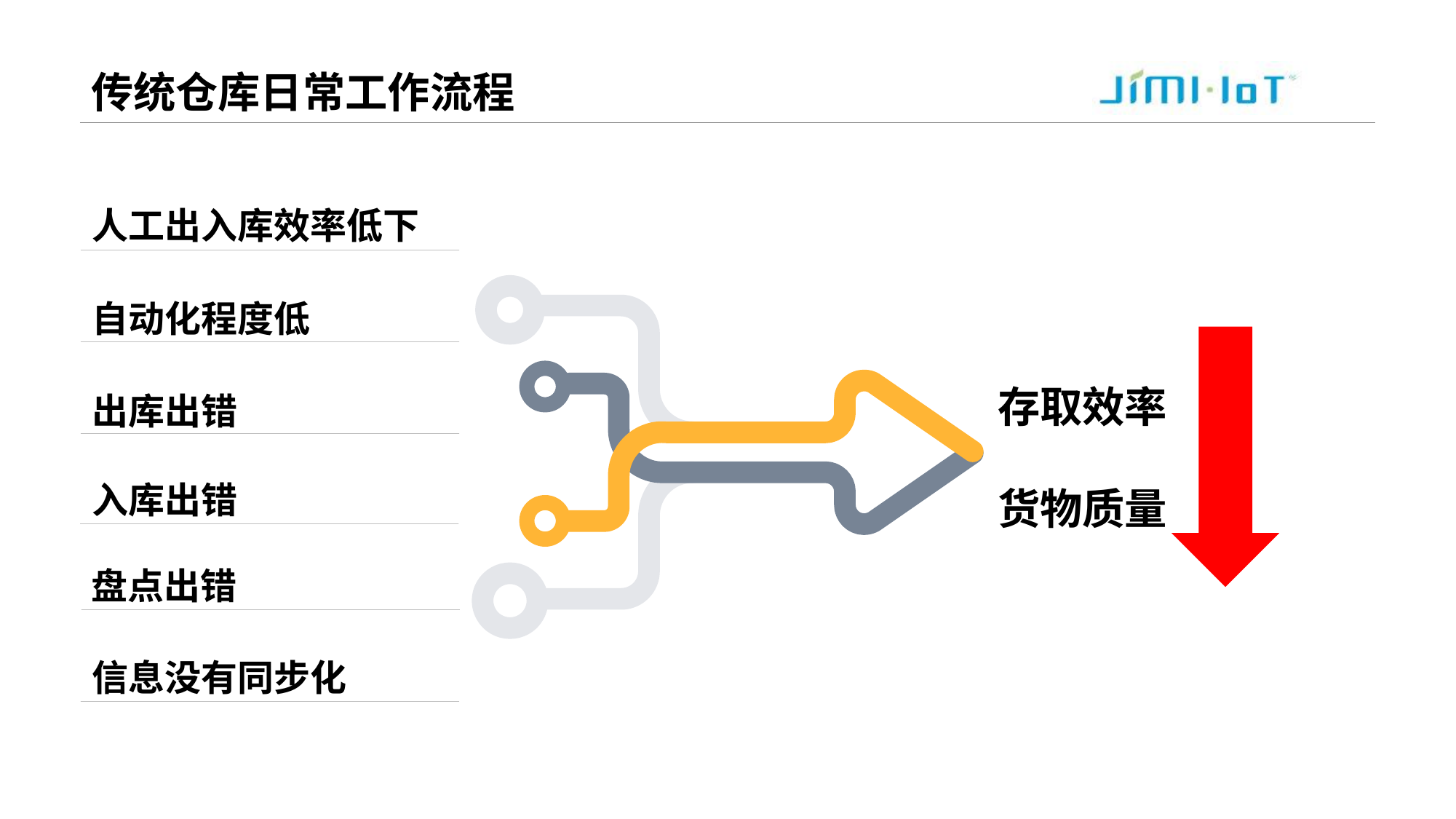

# 传统仓库日常工作流程
人工出入库效率低下

自动化程度低

存取效率

货物质量
出库出错

入库出错

盘点出错

信息没有同步化